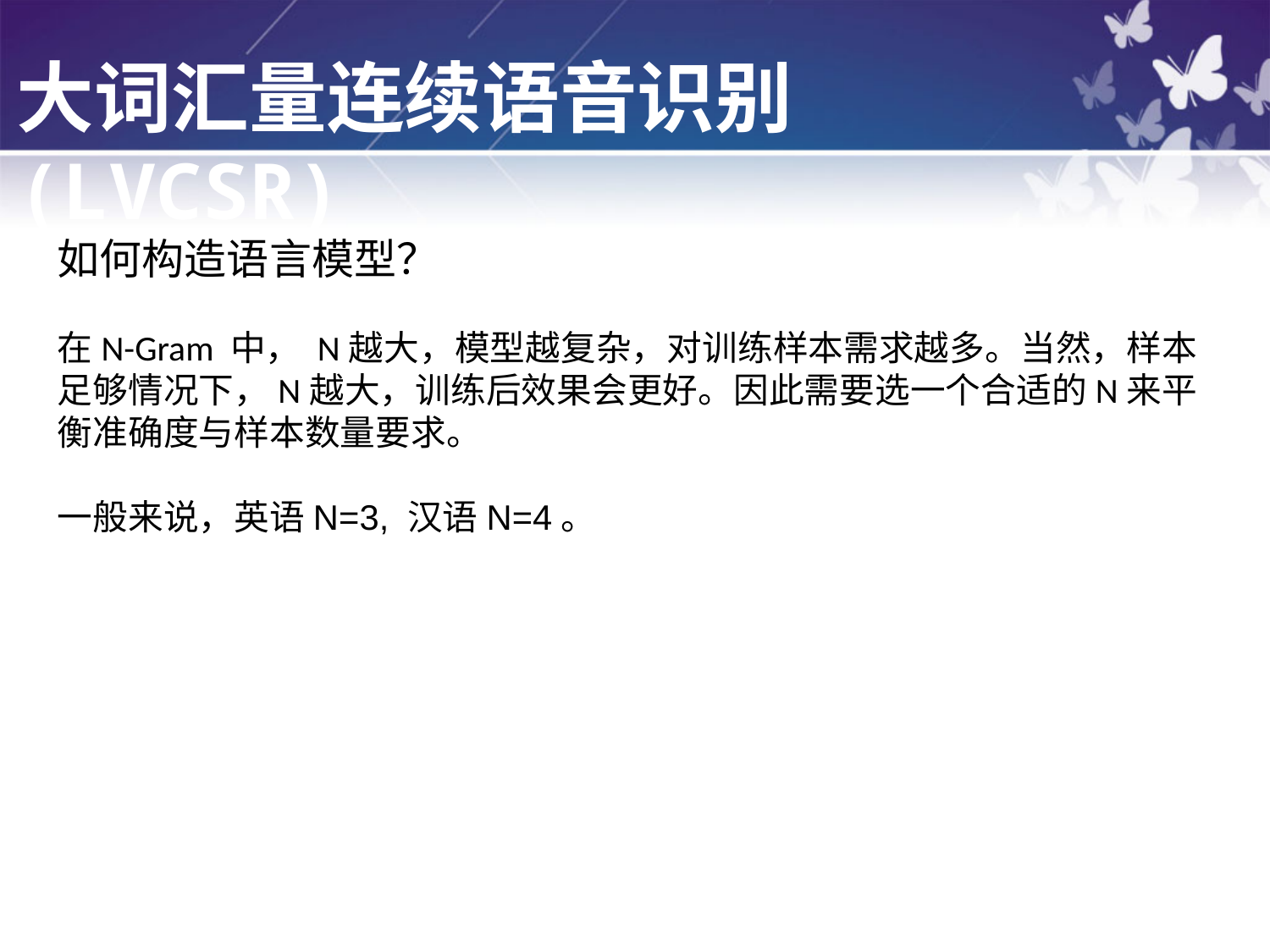

大词汇量连续语音识别 (LVCSR)

如何构造语言模型？

在N-Gram 中， N越大，模型越复杂，对训练样本需求越多。当然，样本足够情况下，N越大，训练后效果会更好。因此需要选一个合适的N来平衡准确度与样本数量要求。

一般来说，英语N=3, 汉语N=4。